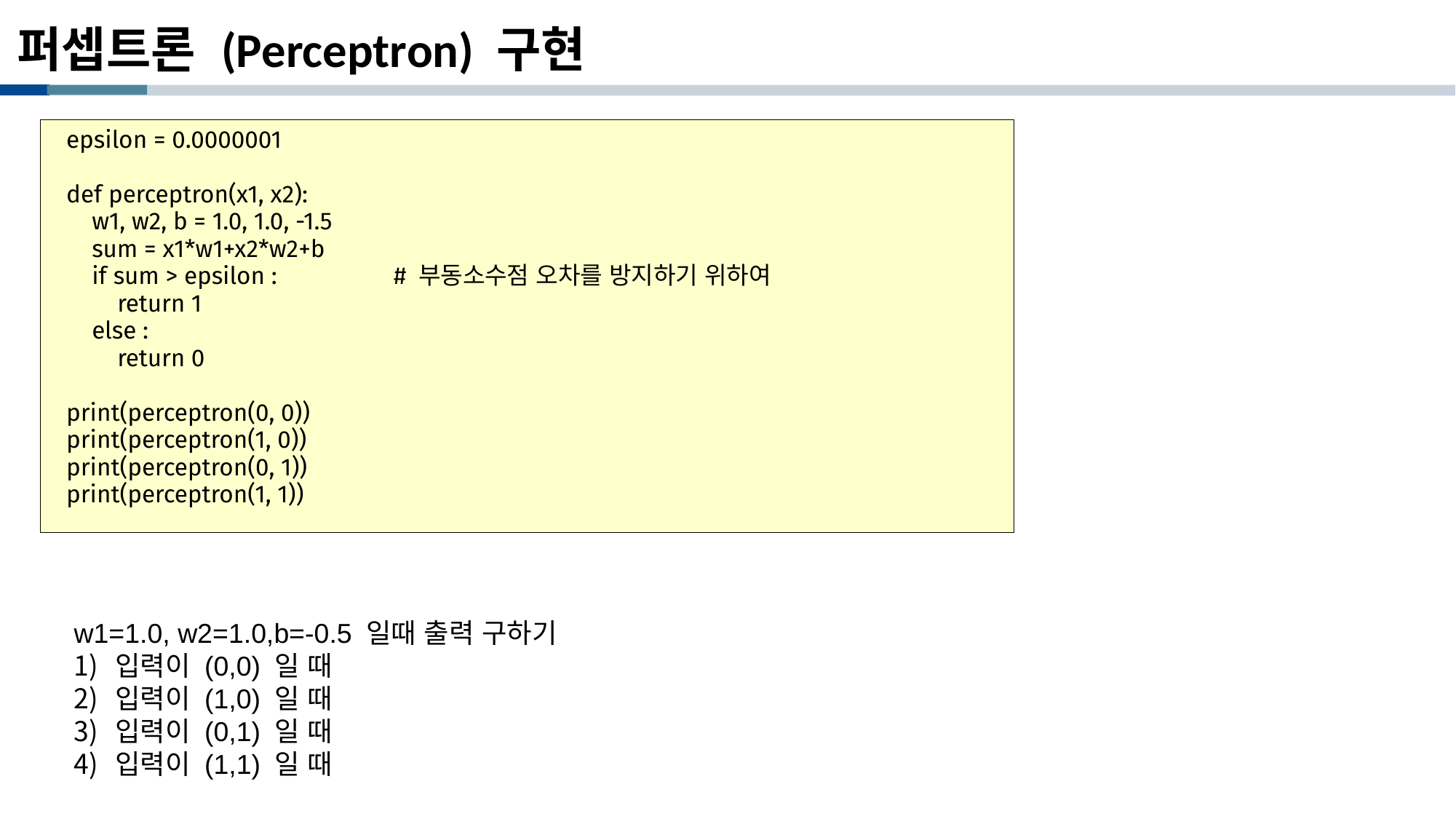

# 퍼셉트론 (Perceptron) 구현
epsilon = 0.0000001

def perceptron(x1, x2):
    w1, w2, b = 1.0, 1.0, -1.5
    sum = x1*w1+x2*w2+b
    if sum > epsilon :		# 부동소수점 오차를 방지하기 위하여
        return 1
    else :
        return 0

print(perceptron(0, 0))
print(perceptron(1, 0))
print(perceptron(0, 1))
print(perceptron(1, 1))

w1=1.0, w2=1.0,b=-0.5 일때 출력 구하기
입력이 (0,0) 일 때
입력이 (1,0) 일 때
입력이 (0,1) 일 때
입력이 (1,1) 일 때